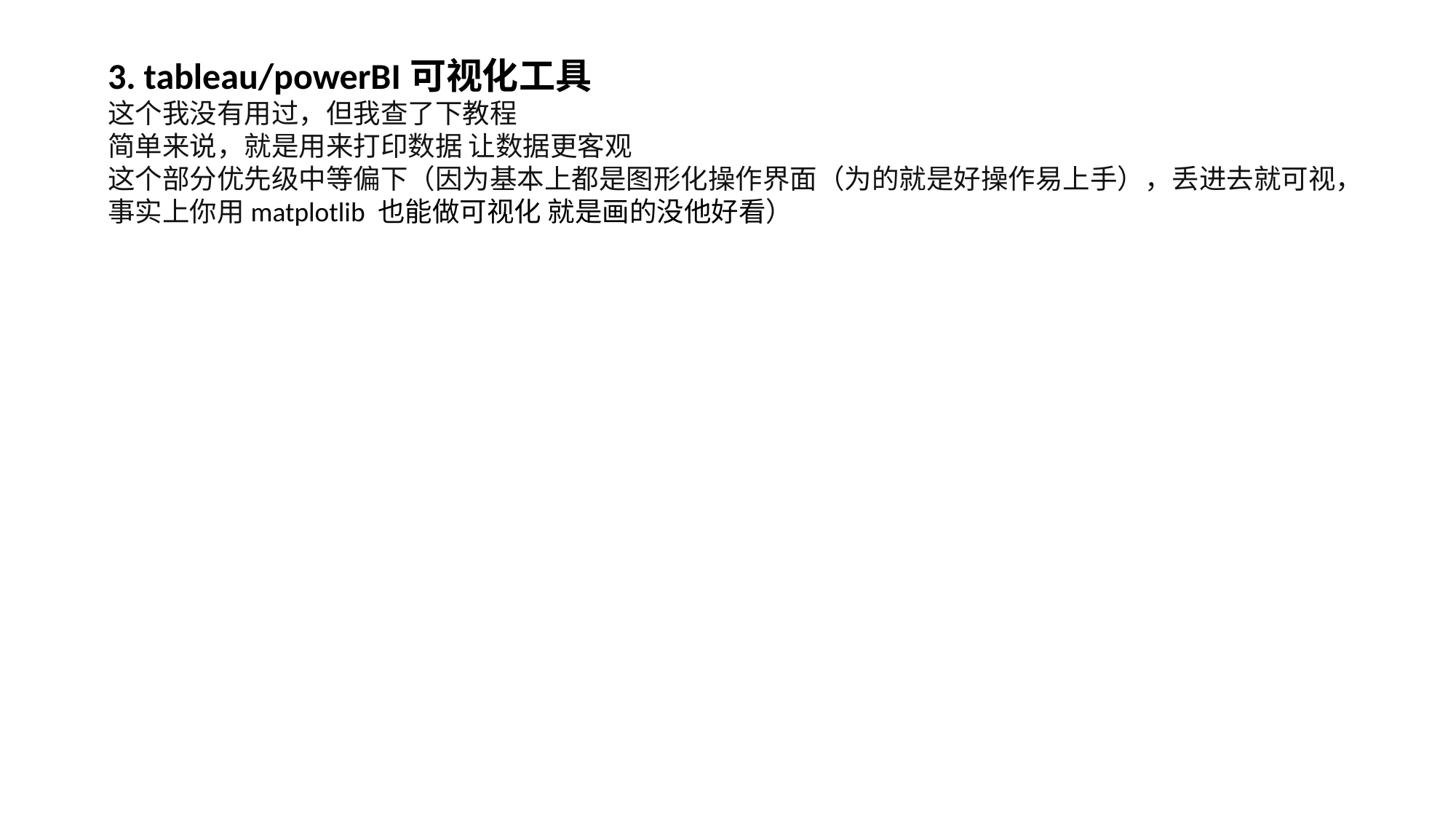

3. tableau/powerBI可视化工具
这个我没有用过，但我查了下教程
简单来说，就是用来打印数据 让数据更客观
这个部分优先级中等偏下（因为基本上都是图形化操作界面（为的就是好操作易上手），丢进去就可视，事实上你用matplotlib 也能做可视化 就是画的没他好看）